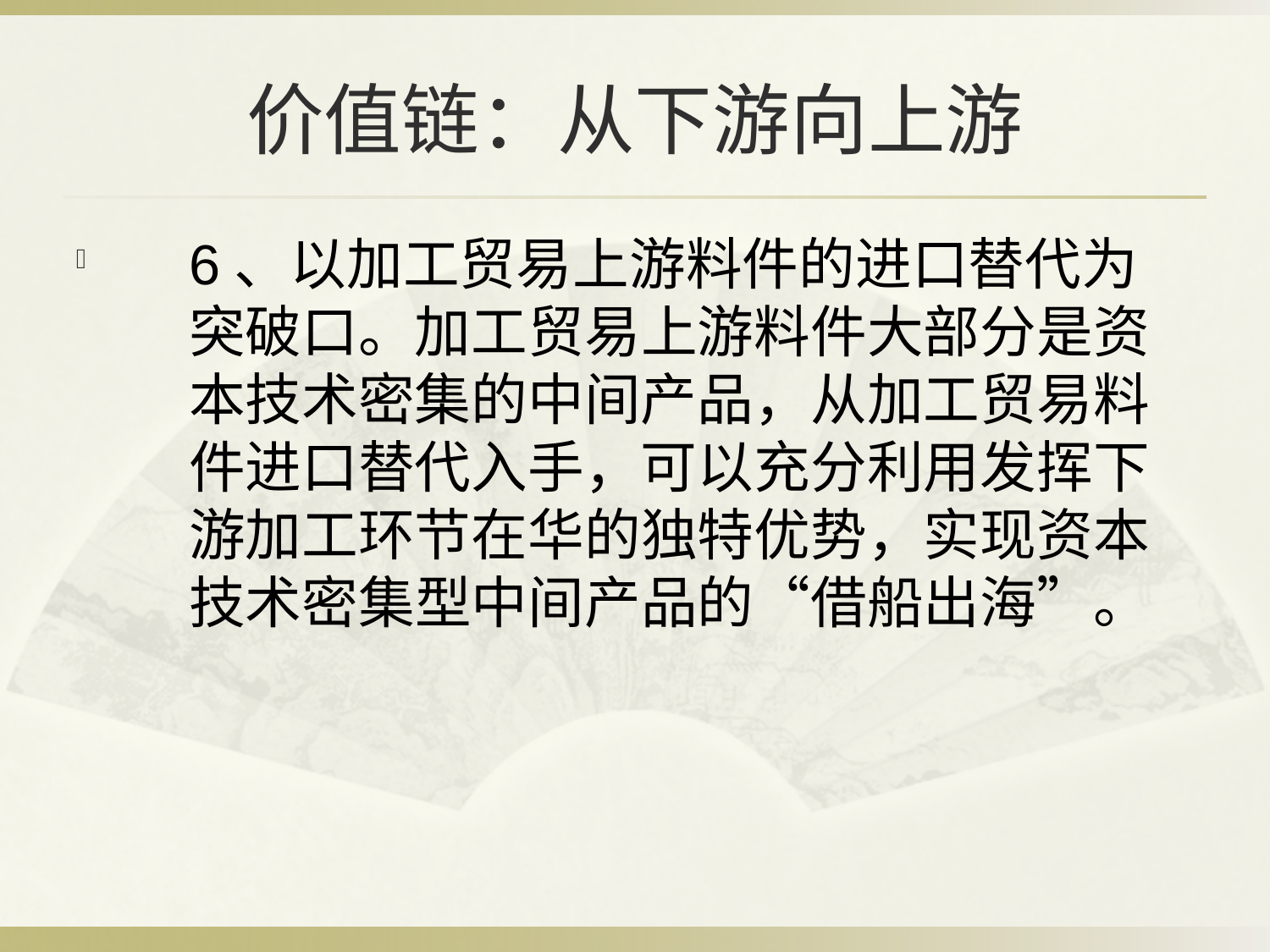

# 价值链：从下游向上游
6、以加工贸易上游料件的进口替代为突破口。加工贸易上游料件大部分是资本技术密集的中间产品，从加工贸易料件进口替代入手，可以充分利用发挥下游加工环节在华的独特优势，实现资本技术密集型中间产品的“借船出海”。